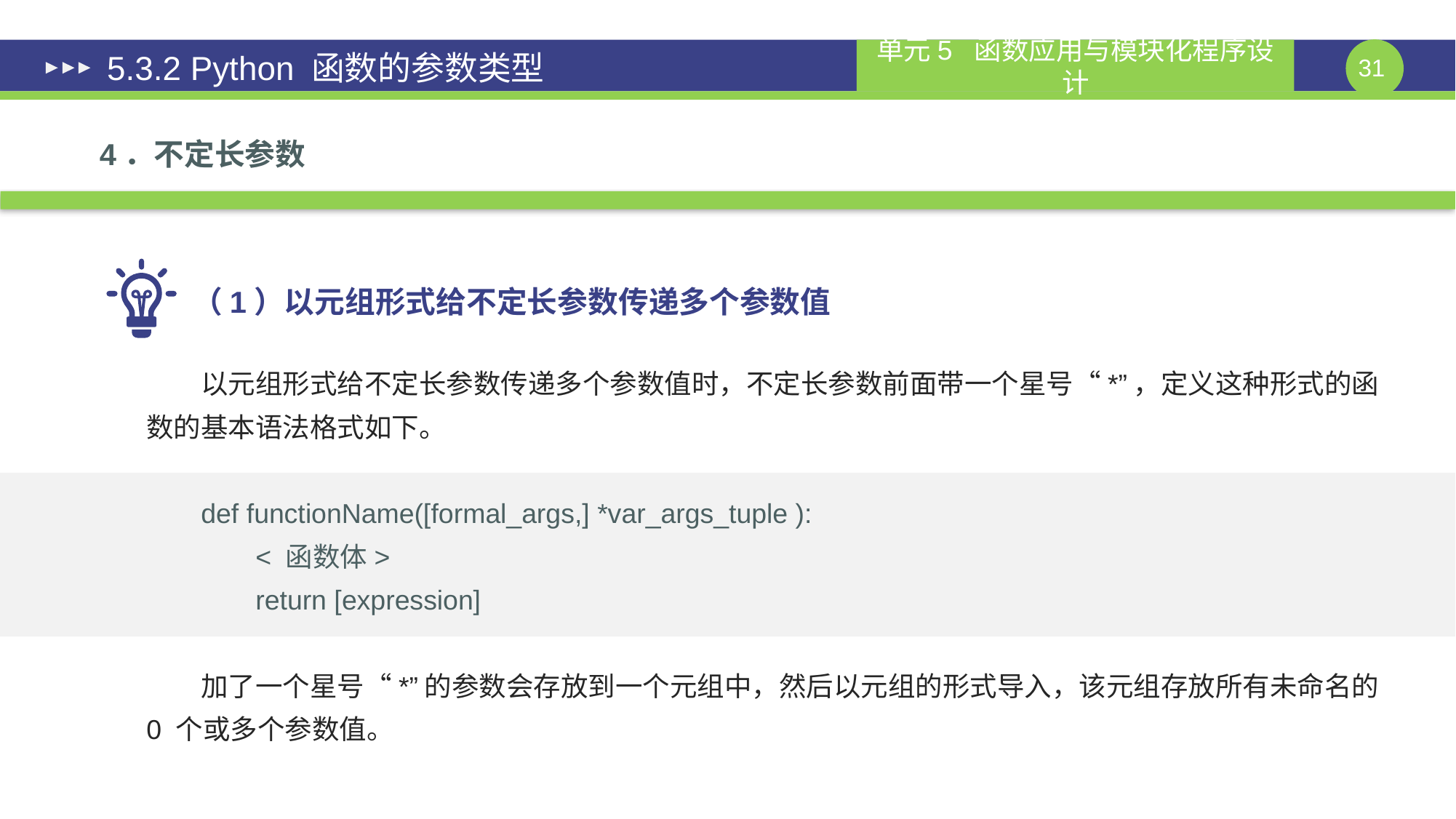

# 5.3.2 Python 函数的参数类型
4．不定长参数

（1）以元组形式给不定长参数传递多个参数值
以元组形式给不定长参数传递多个参数值时，不定长参数前面带一个星号“*”，定义这种形式的函数的基本语法格式如下。

def functionName([formal_args,] *var_args_tuple ):
	< 函数体>
	return [expression]

加了一个星号“*”的参数会存放到一个元组中，然后以元组的形式导入，该元组存放所有未命名的0 个或多个参数值。